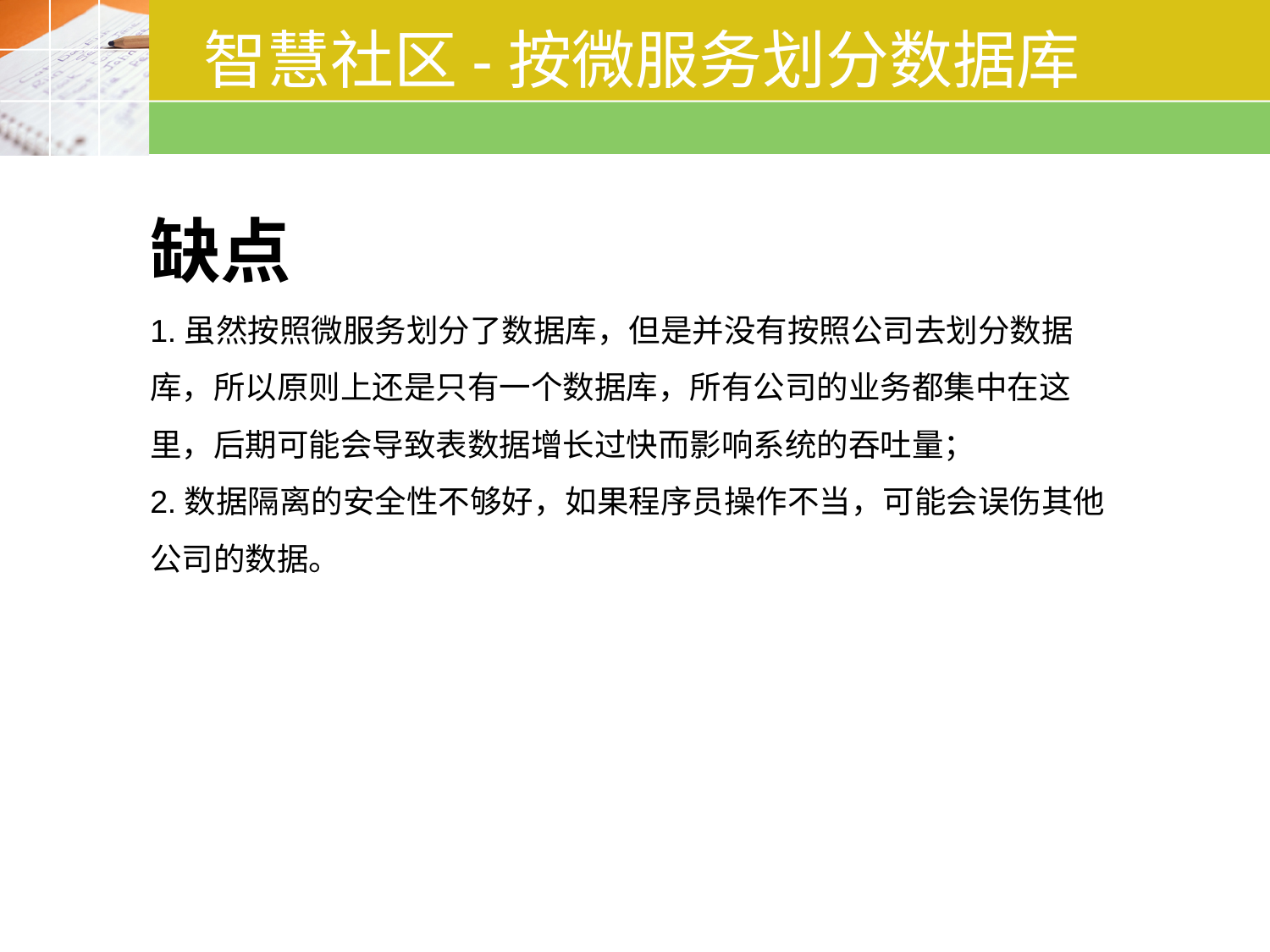

# 智慧社区-按微服务划分数据库
缺点
1.虽然按照微服务划分了数据库，但是并没有按照公司去划分数据库，所以原则上还是只有一个数据库，所有公司的业务都集中在这里，后期可能会导致表数据增长过快而影响系统的吞吐量；
2.数据隔离的安全性不够好，如果程序员操作不当，可能会误伤其他公司的数据。

Click to add Text
Click to add Text
Click to add Text
Click to add Text
Click to add Text
Click to add Text
Click to add Text
Click to add Text
Click to add Text